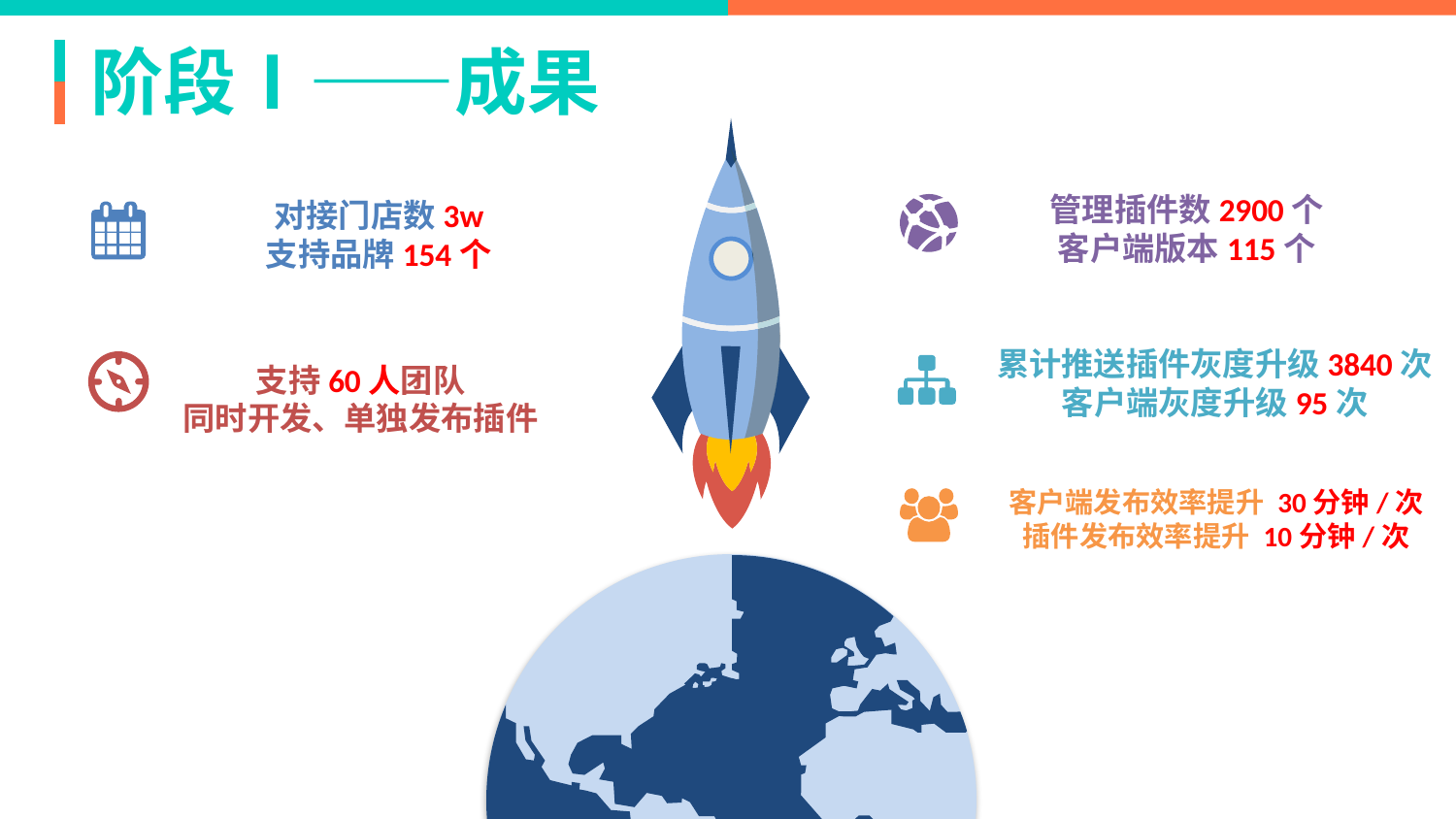

# 阶段Ⅰ——成果

管理插件数2900个
客户端版本115个

累计推送插件灰度升级3840次
客户端灰度升级95次

客户端发布效率提升 30分钟/次
插件发布效率提升 10分钟/次

对接门店数3w
支持品牌154个

支持60人团队
同时开发、单独发布插件